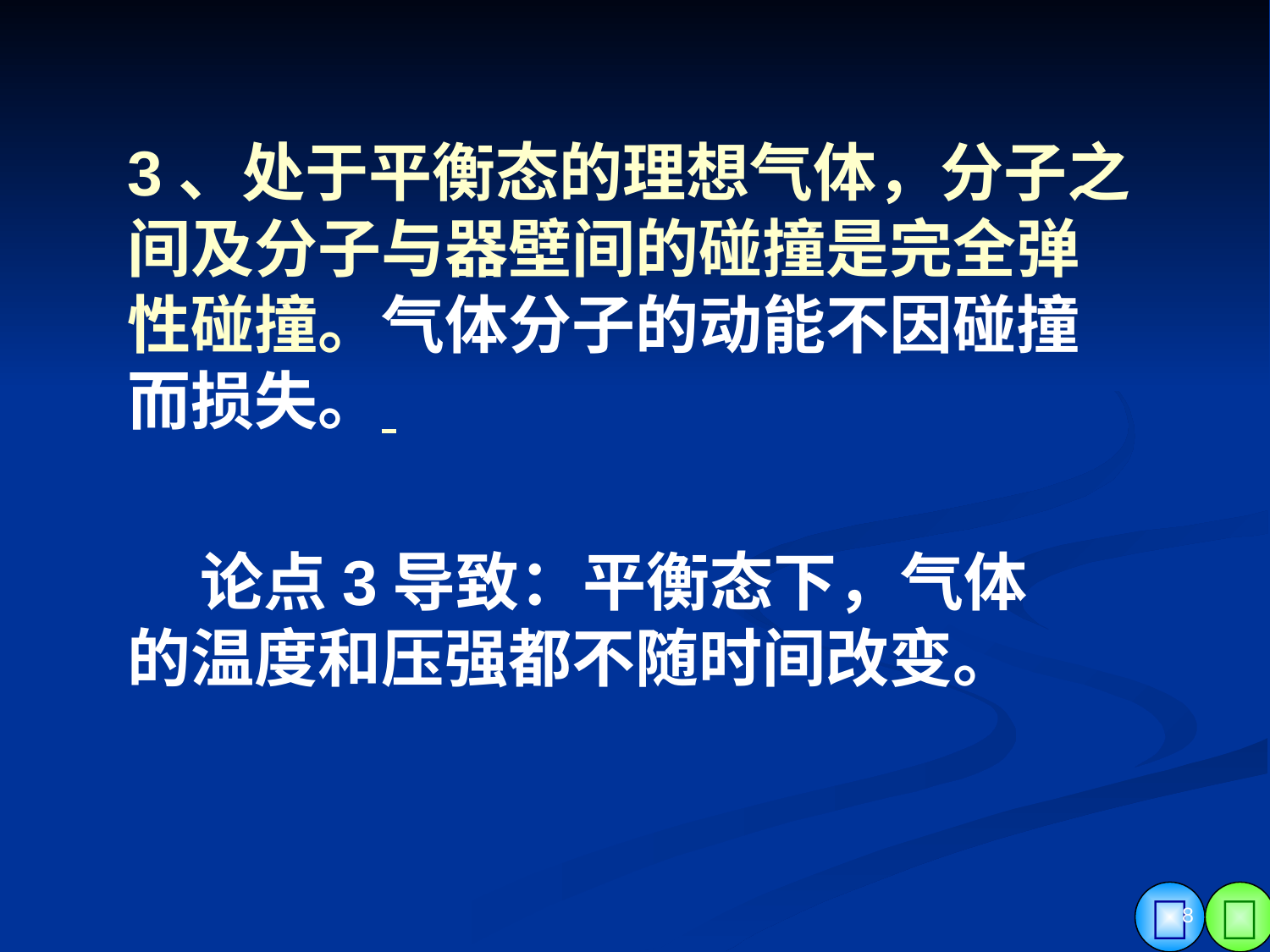

3、处于平衡态的理想气体，分子之间及分子与器壁间的碰撞是完全弹性碰撞。气体分子的动能不因碰撞而损失。
    论点3导致：平衡态下，气体的温度和压强都不随时间改变。
8